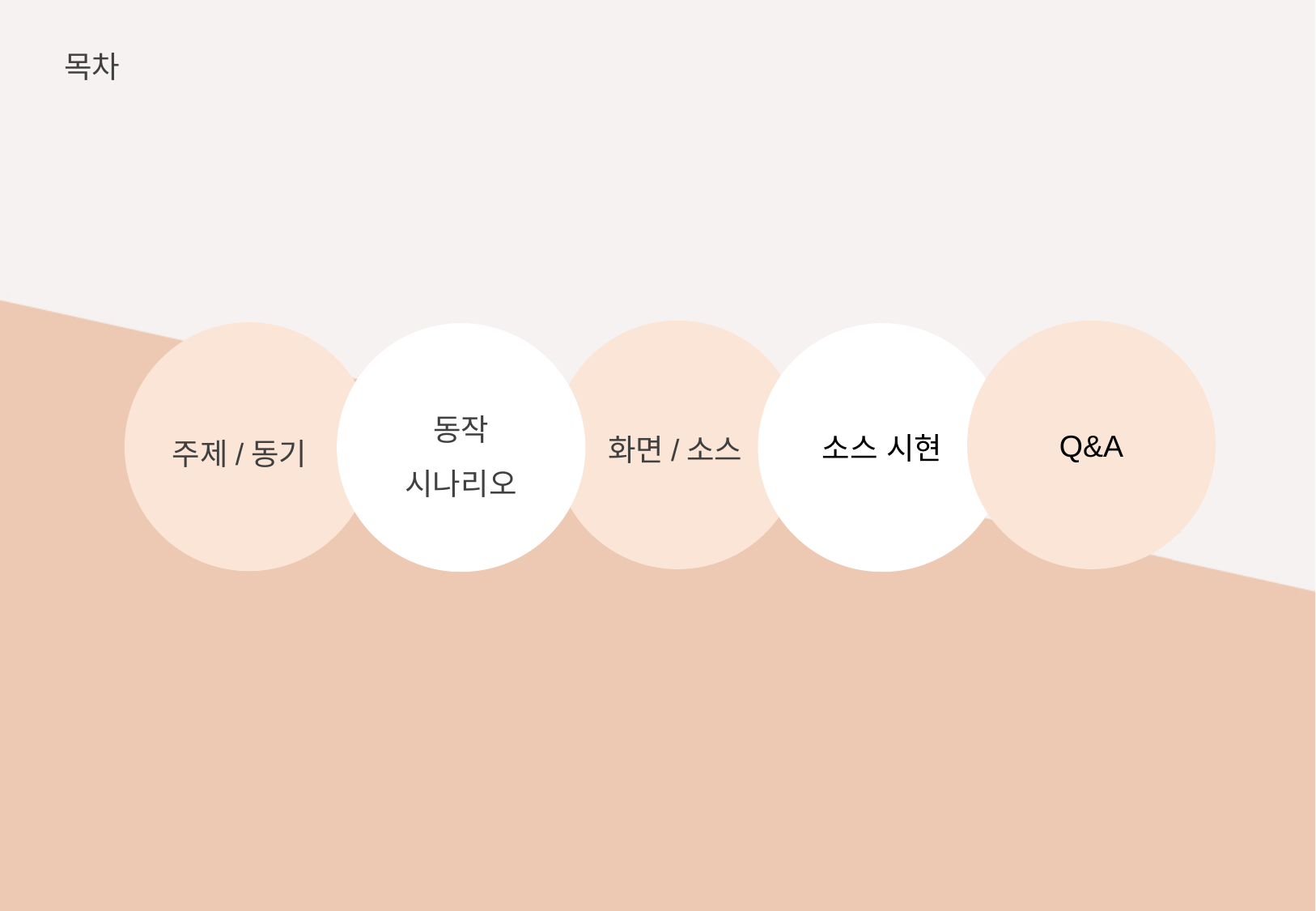

목차

Q&A

소스 시현
동작
시나리오
화면/소스
주제/동기